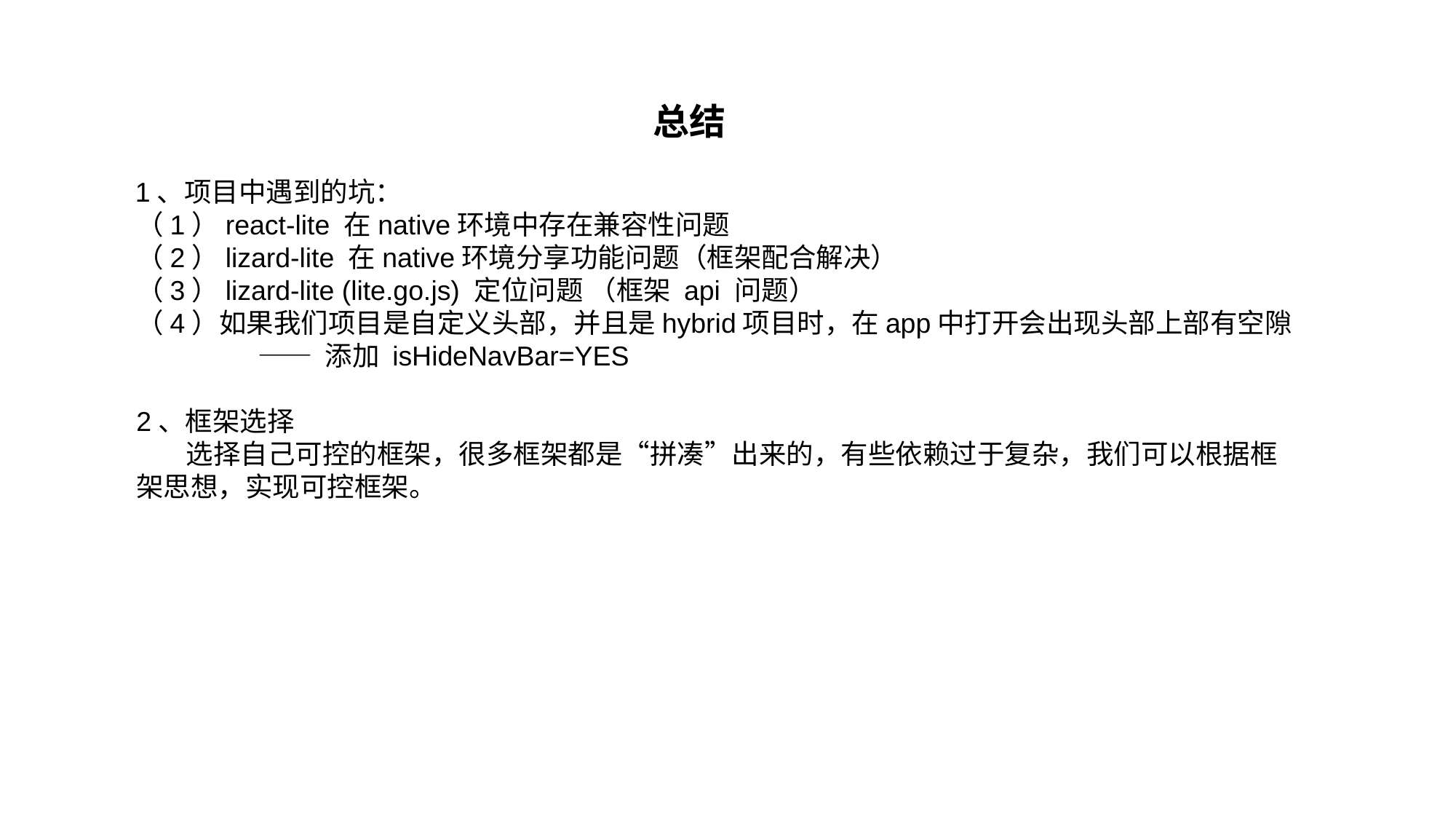

总结

       1、项目中遇到的坑：
（1）react-lite 在native环境中存在兼容性问题
（2）lizard-lite 在native环境分享功能问题（框架配合解决）
（3）lizard-lite (lite.go.js) 定位问题 （框架 api 问题）
（4）如果我们项目是自定义头部，并且是hybrid项目时，在app中打开会出现头部上部有空隙
	  —— 添加 isHideNavBar=YES

2、框架选择
       选择自己可控的框架，很多框架都是“拼凑”出来的，有些依赖过于复杂，我们可以根据框架思想，实现可控框架。